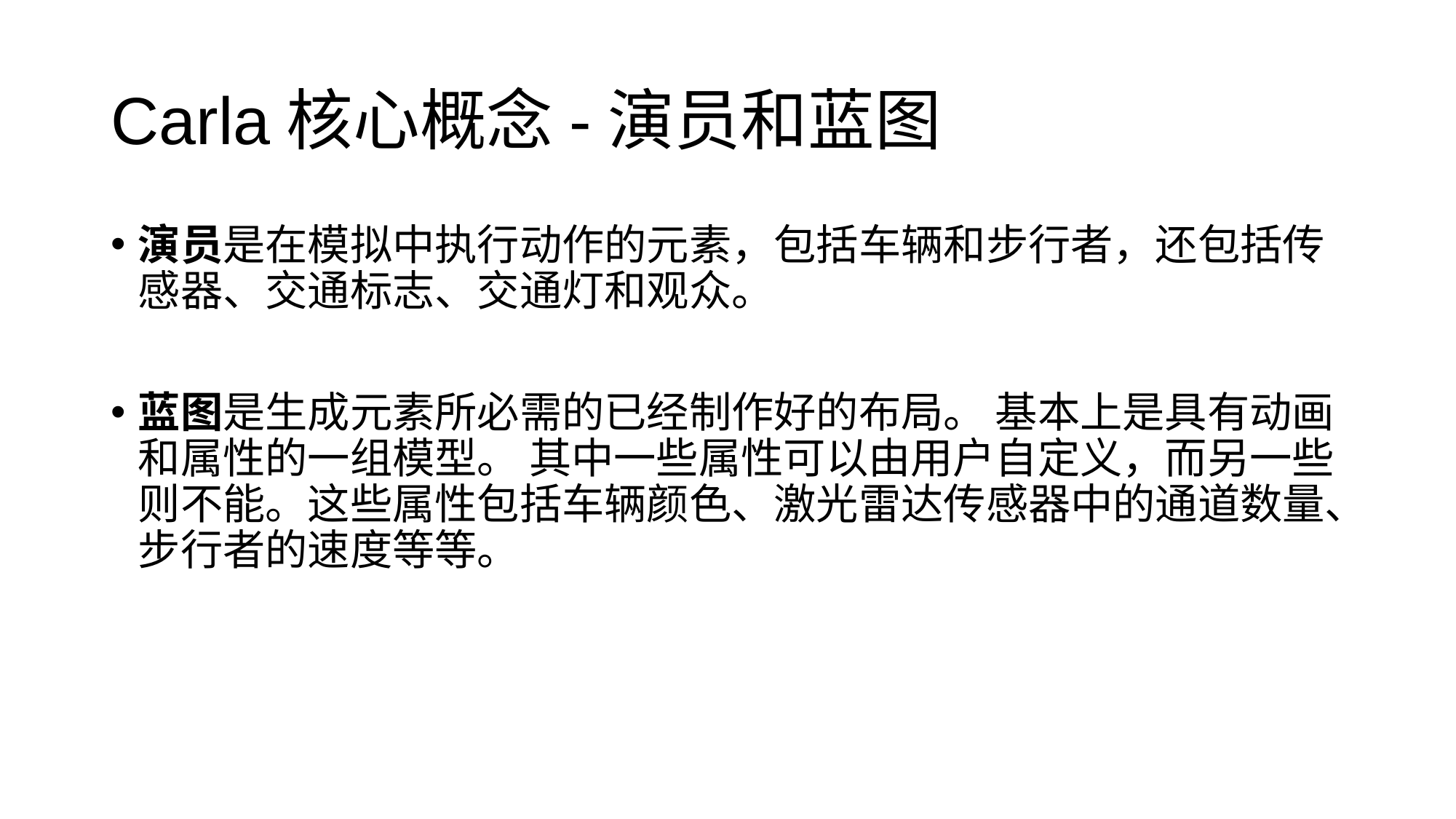

# Carla核心概念-演员和蓝图
演员是在模拟中执行动作的元素，包括车辆和步行者，还包括传感器、交通标志、交通灯和观众。

蓝图是生成元素所必需的已经制作好的布局。 基本上是具有动画和属性的一组模型。 其中一些属性可以由用户自定义，而另一些则不能。这些属性包括车辆颜色、激光雷达传感器中的通道数量、步行者的速度等等。